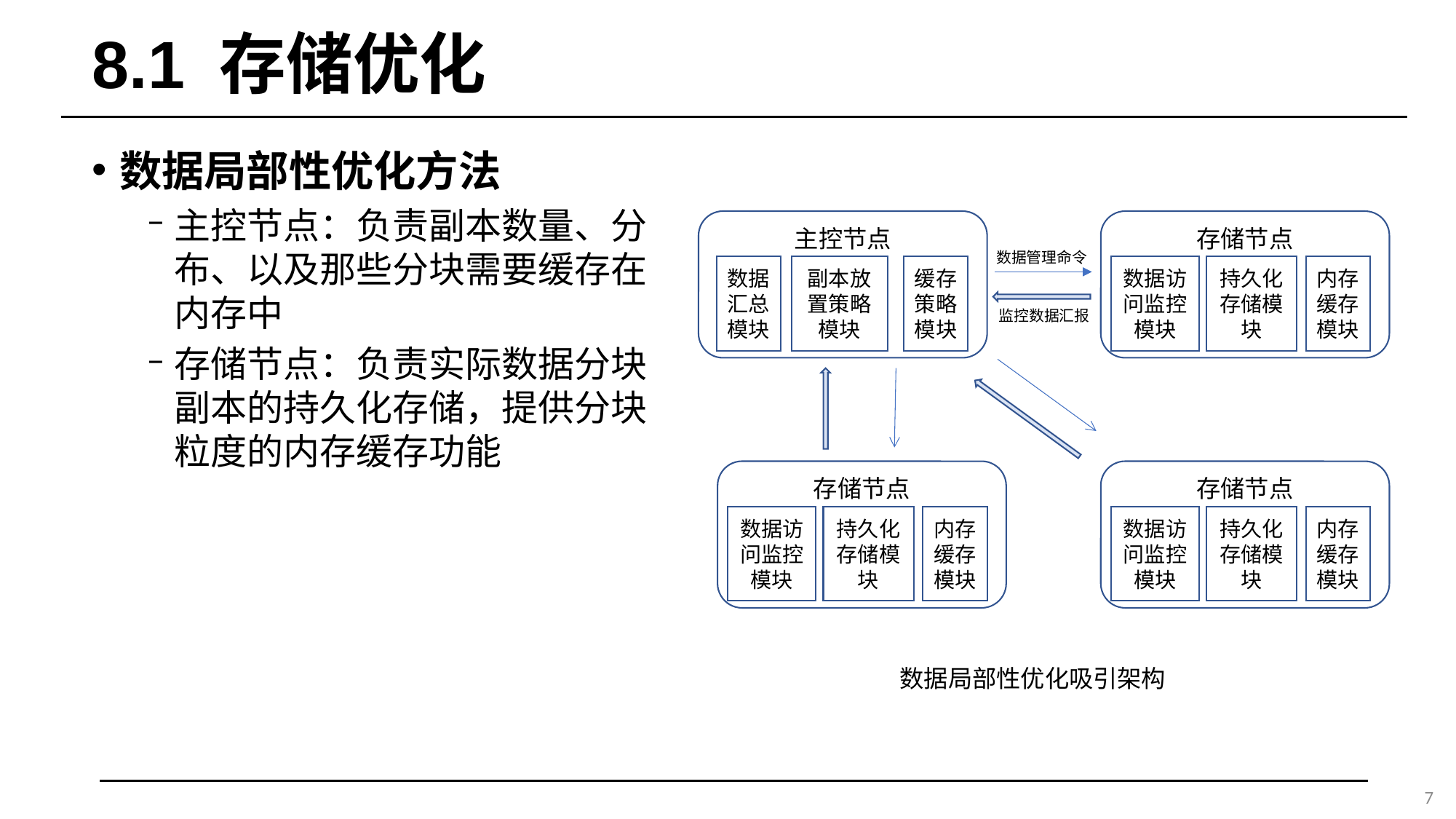

# 8.1 存储优化
数据局部性优化方法
主控节点：负责副本数量、分布、以及那些分块需要缓存在内存中
存储节点：负责实际数据分块副本的持久化存储，提供分块粒度的内存缓存功能

主控节点
存储节点
数据管理命令
数据汇总模块
副本放置策略模块
缓存策略模块
数据访问监控模块
持久化存储模块
内存缓存模块

监控数据汇报

存储节点
存储节点
数据访问监控模块
持久化存储模块
内存缓存模块
数据访问监控模块
持久化存储模块
内存缓存模块
数据局部性优化吸引架构
7